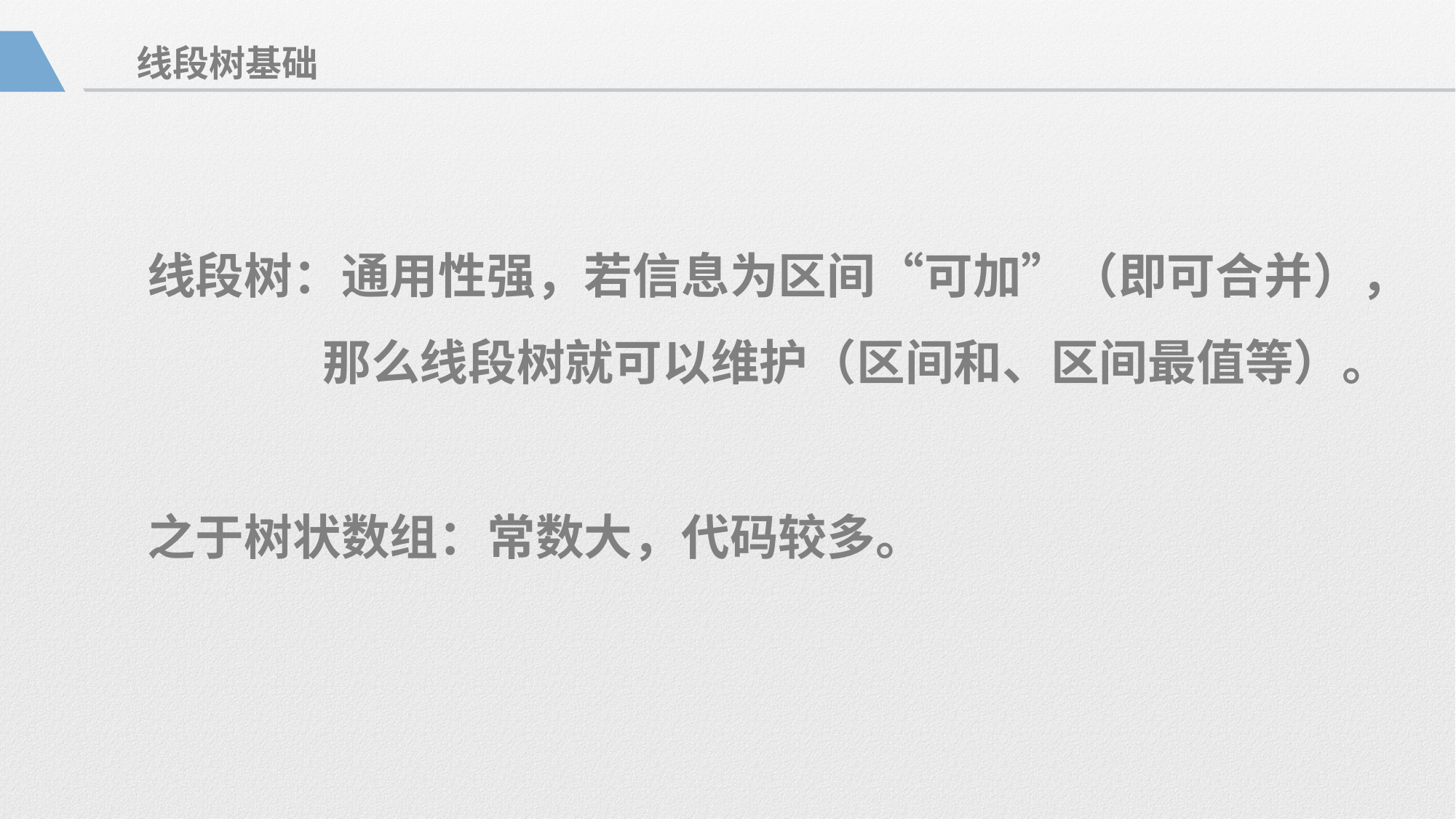

线段树基础
线段树：通用性强，若信息为区间“可加”（即可合并），	      那么线段树就可以维护（区间和、区间最值等）。

之于树状数组：常数大，代码较多。